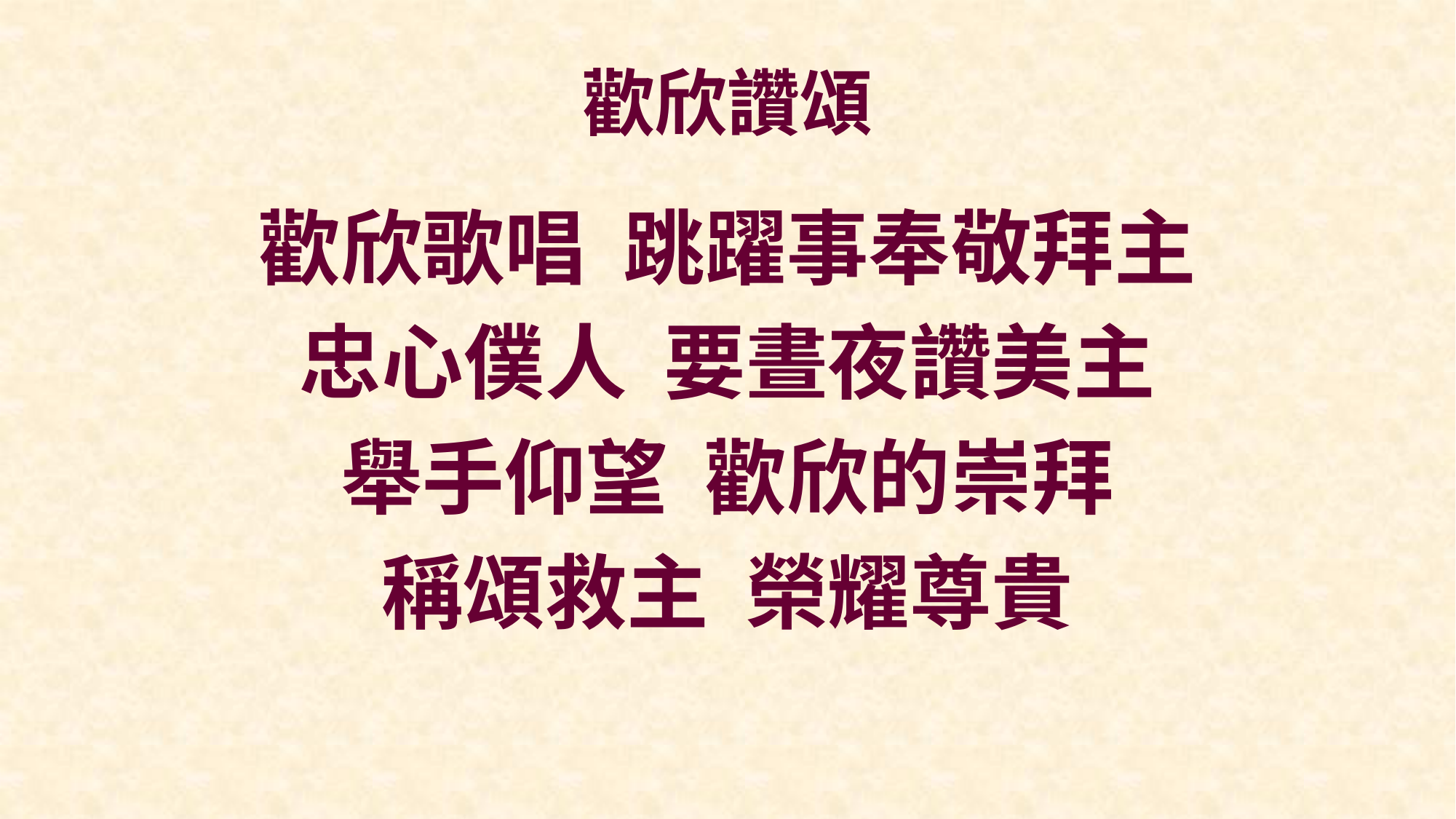

# 歡欣讚頌
歡欣歌唱  跳躍事奉敬拜主
忠心僕人  要晝夜讚美主
舉手仰望  歡欣的崇拜
稱頌救主  榮耀尊貴